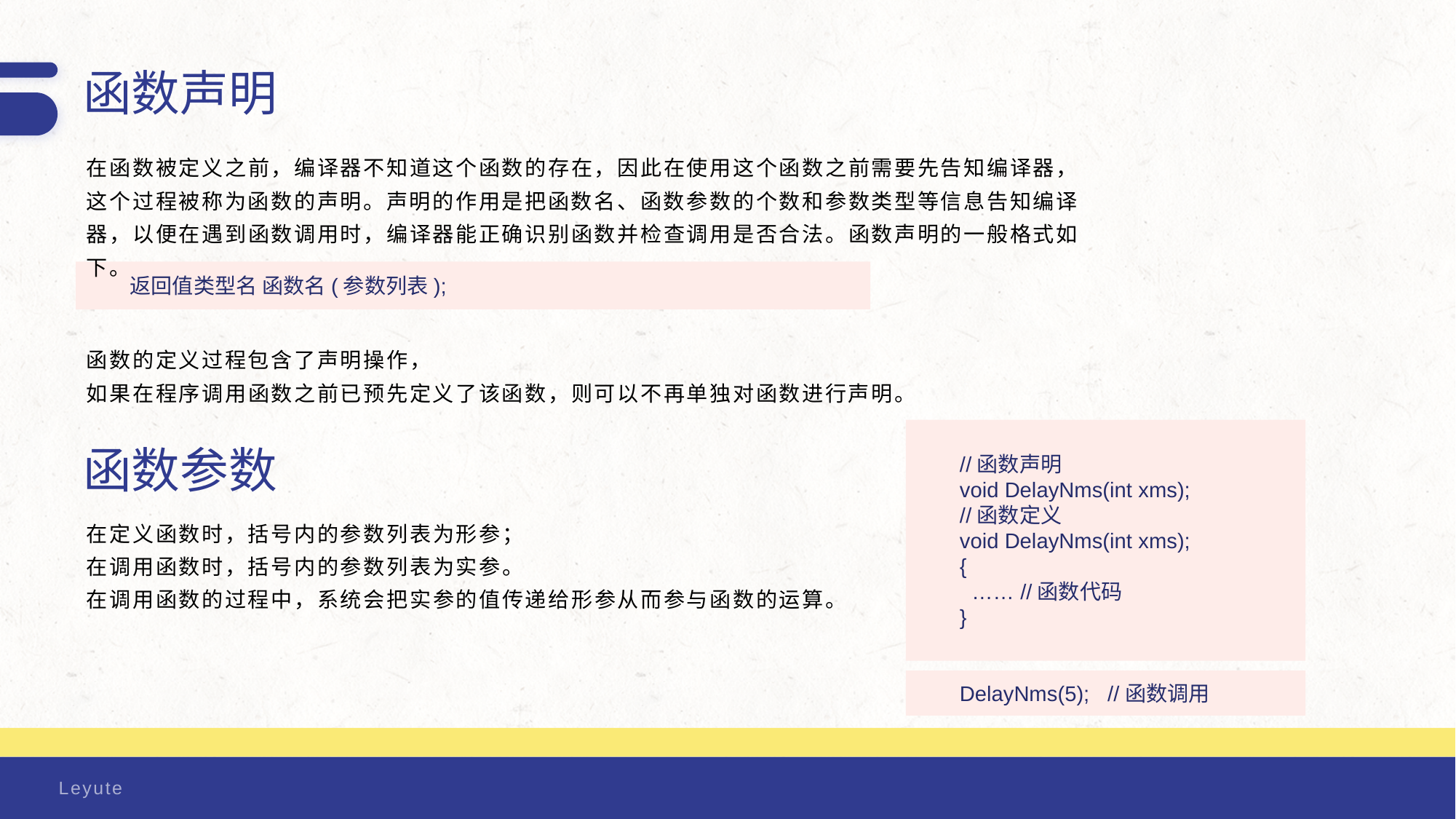

函数声明
在函数被定义之前，编译器不知道这个函数的存在，因此在使用这个函数之前需要先告知编译器，这个过程被称为函数的声明。声明的作用是把函数名、函数参数的个数和参数类型等信息告知编译器，以便在遇到函数调用时，编译器能正确识别函数并检查调用是否合法。函数声明的一般格式如下。
返回值类型名 函数名(参数列表);
函数的定义过程包含了声明操作，
如果在程序调用函数之前已预先定义了该函数，则可以不再单独对函数进行声明。
//函数声明
void DelayNms(int xms);
//函数定义
void DelayNms(int xms);
{
  …… //函数代码
}
函数参数
在定义函数时，括号内的参数列表为形参；
在调用函数时，括号内的参数列表为实参。
在调用函数的过程中，系统会把实参的值传递给形参从而参与函数的运算。
DelayNms(5);   //函数调用